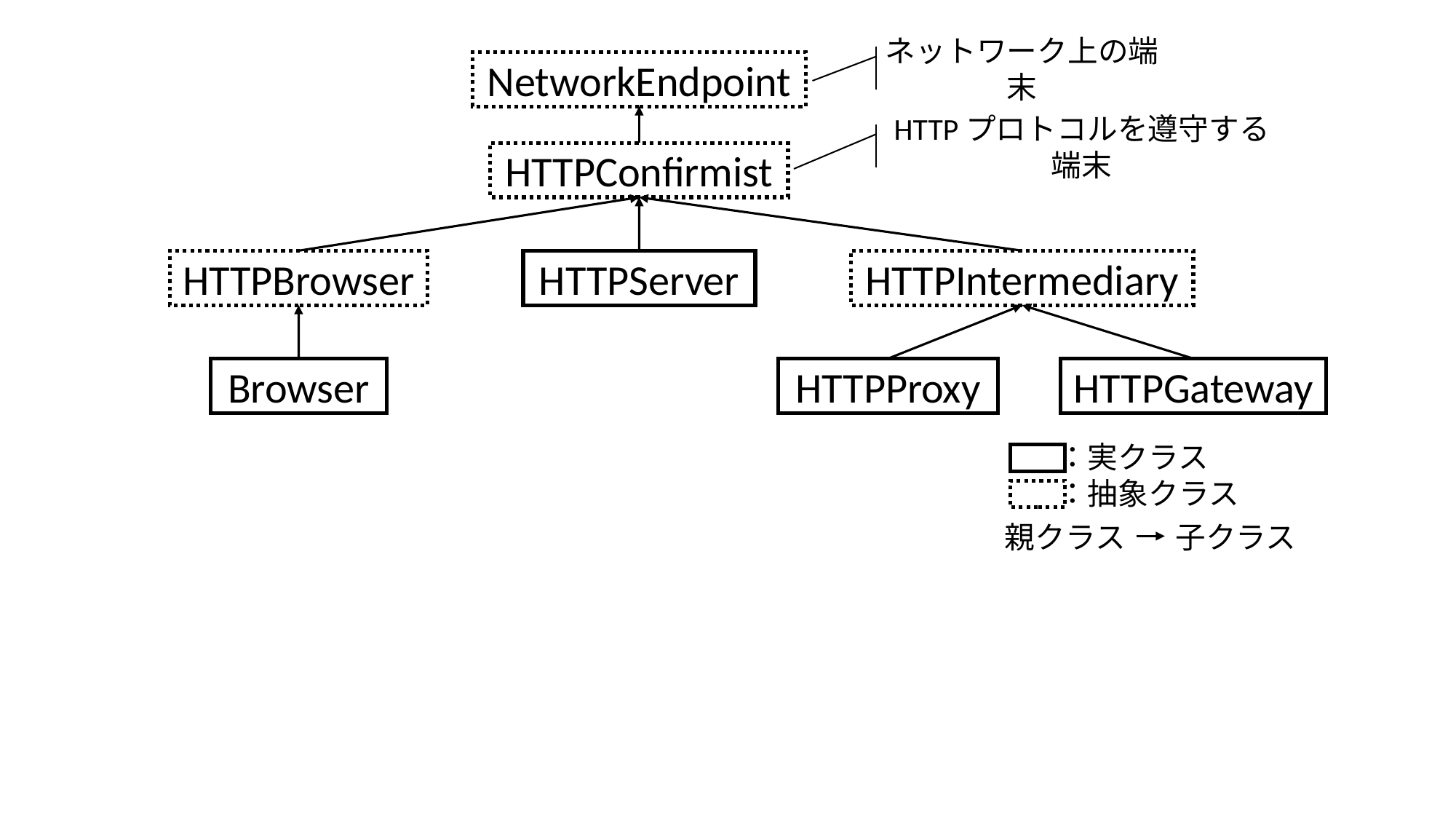

ネットワーク上の端末
NetworkEndpoint
HTTPプロトコルを遵守する端末
HTTPConfirmist
HTTPBrowser
HTTPServer
HTTPIntermediary
Browser
HTTPProxy
HTTPGateway
：実クラス
：抽象クラス

親クラス
子クラス